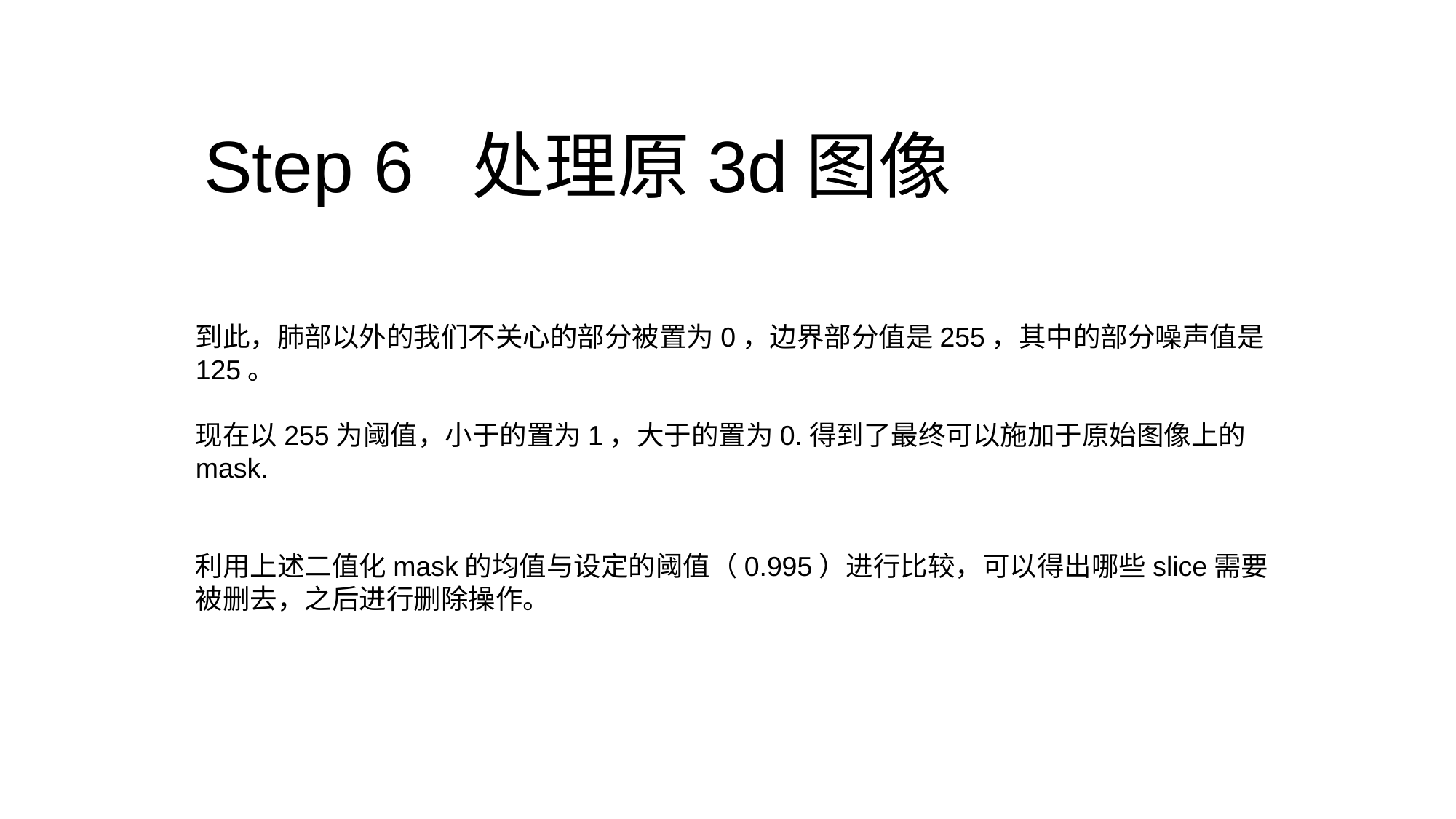

# Step 6  处理原3d图像
到此，肺部以外的我们不关心的部分被置为0，边界部分值是255，其中的部分噪声值是125。

现在以255为阈值，小于的置为1，大于的置为0.得到了最终可以施加于原始图像上的mask.

利用上述二值化mask的均值与设定的阈值（0.995）进行比较，可以得出哪些slice需要被删去，之后进行删除操作。